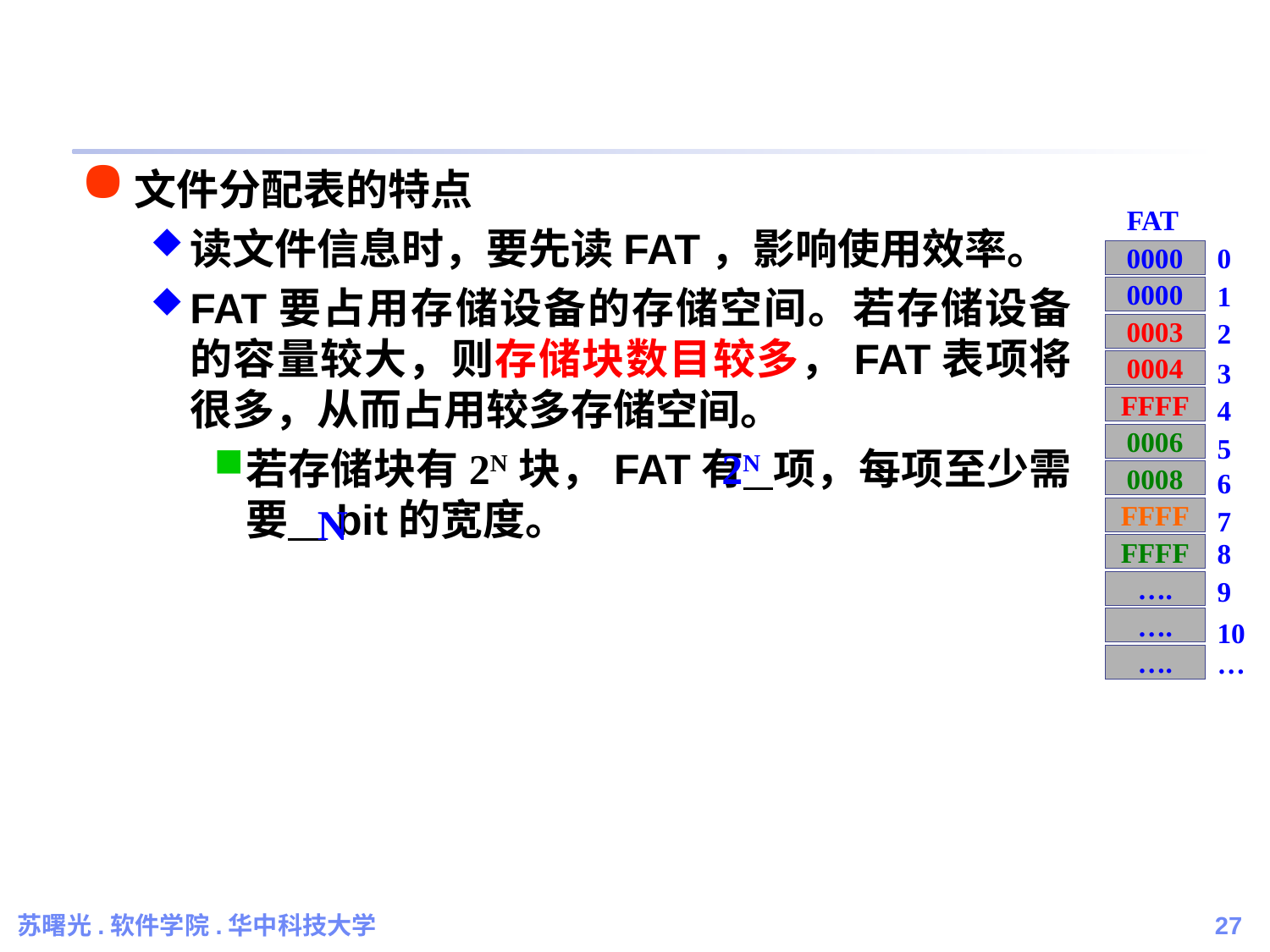

#
文件分配表的特点
读文件信息时，要先读FAT，影响使用效率。
FAT要占用存储设备的存储空间。若存储设备的容量较大，则存储块数目较多，FAT表项将很多，从而占用较多存储空间。
若存储块有2N块，FAT有   项，每项至少需要    bit的宽度。
FAT
0
0000
1
0000
2
0003
3
0004
4
FFFF
0006
5
6
0008
7
FFFF
8
FFFF
9
….
….
10
…
….
2N
N
苏曙光.软件学院.华中科技大学
27